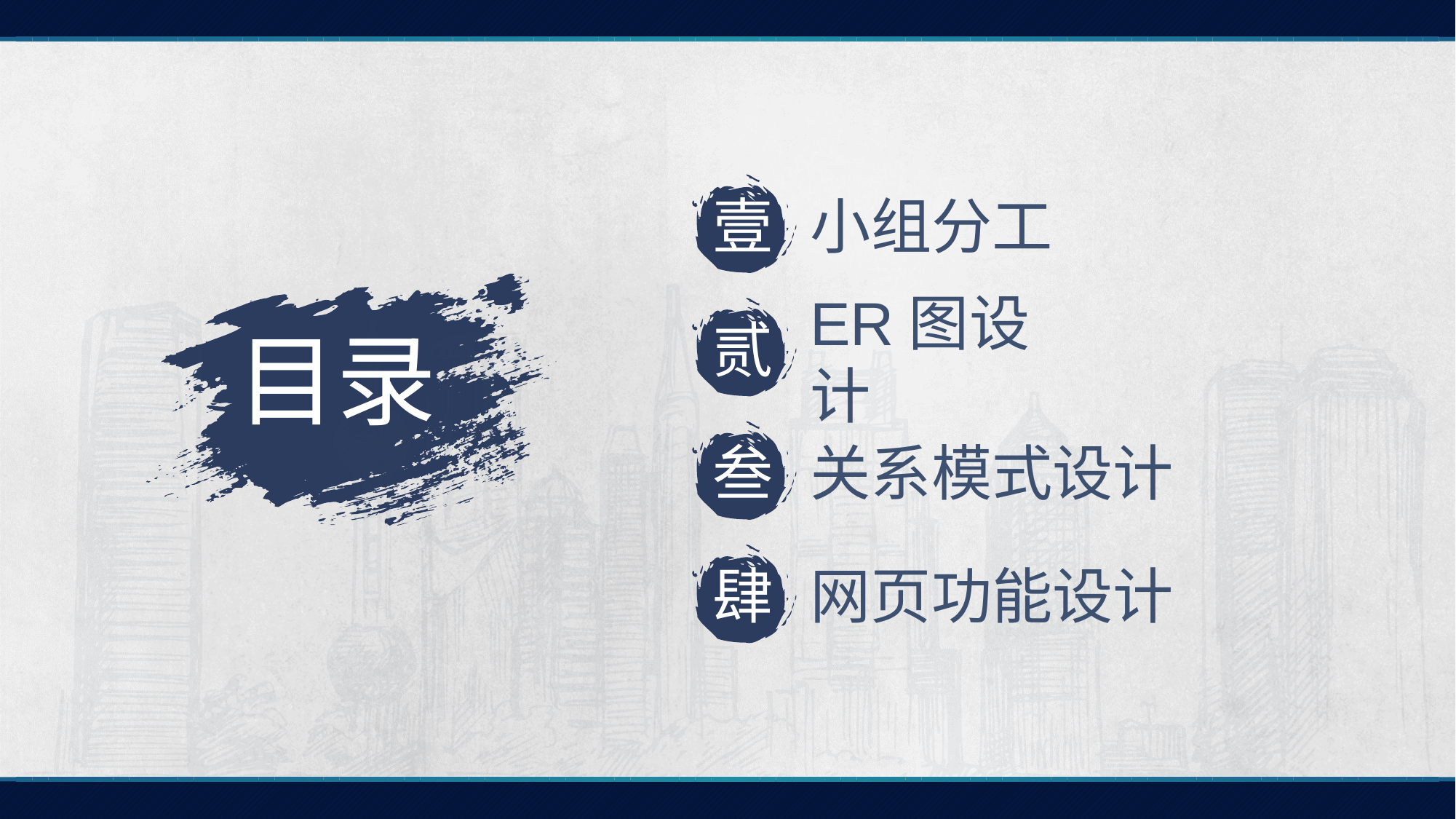

壹
小组分工
贰
ER图设计
叁
关系模式设计
肆
网页功能设计